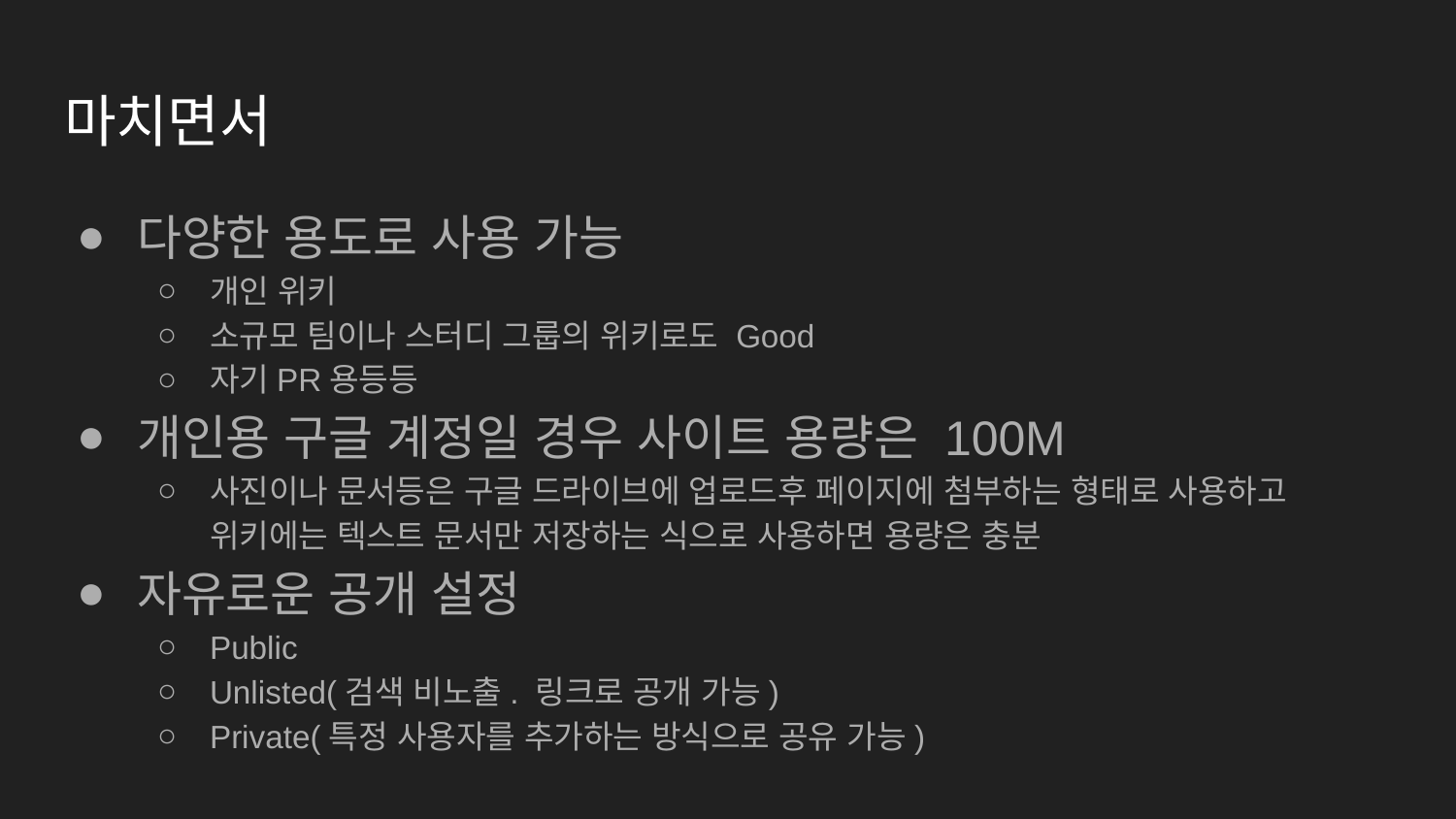

# 마치면서
다양한 용도로 사용 가능
개인 위키
소규모 팀이나 스터디 그룹의 위키로도 Good
자기PR용등등
개인용 구글 계정일 경우 사이트 용량은 100M
사진이나 문서등은 구글 드라이브에 업로드후 페이지에 첨부하는 형태로 사용하고 위키에는 텍스트 문서만 저장하는 식으로 사용하면 용량은 충분
자유로운 공개 설정
Public
Unlisted(검색 비노출. 링크로 공개 가능)
Private(특정 사용자를 추가하는 방식으로 공유 가능)